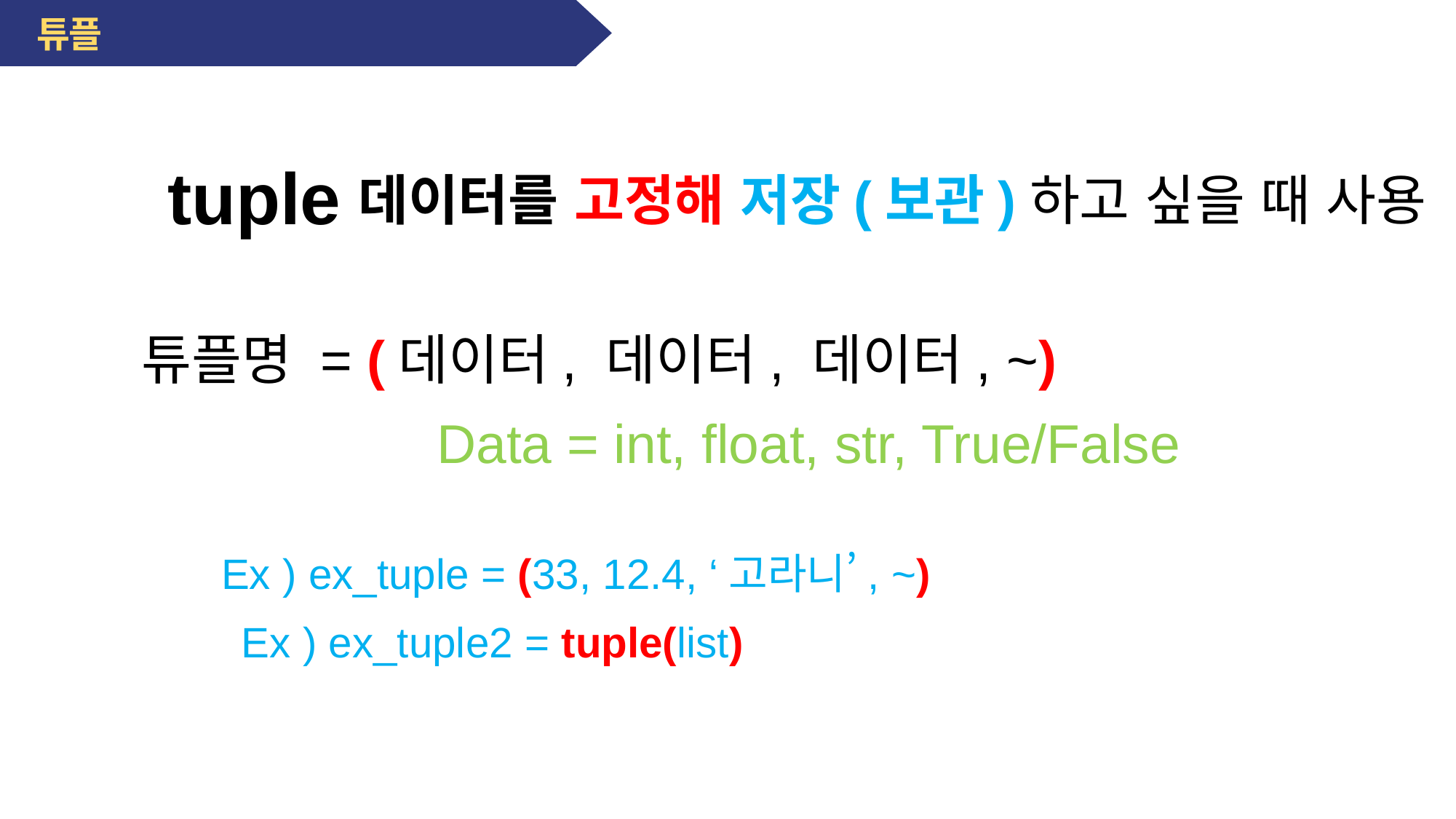

튜플
tuple
데이터를 고정해 저장(보관)하고 싶을 때 사용 !!
튜플명 = (데이터, 데이터, 데이터, ~)
Data = int, float, str, True/False
Ex ) ex_tuple = (33, 12.4, ‘고라니’, ~)
Ex ) ex_tuple2 = tuple(list)